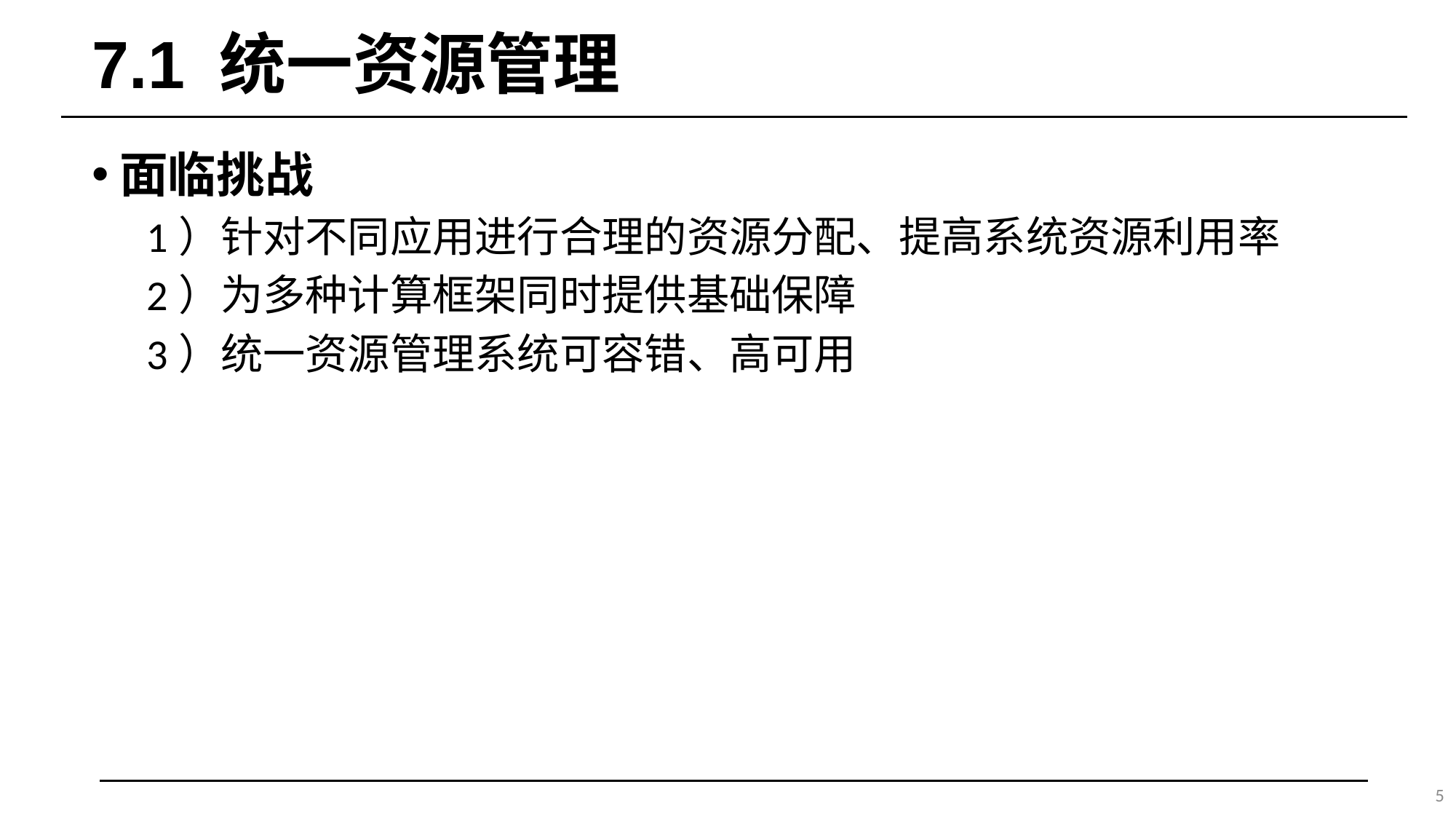

# 7.1 统一资源管理
面临挑战
1）针对不同应用进行合理的资源分配、提高系统资源利用率
2）为多种计算框架同时提供基础保障
3）统一资源管理系统可容错、高可用
5